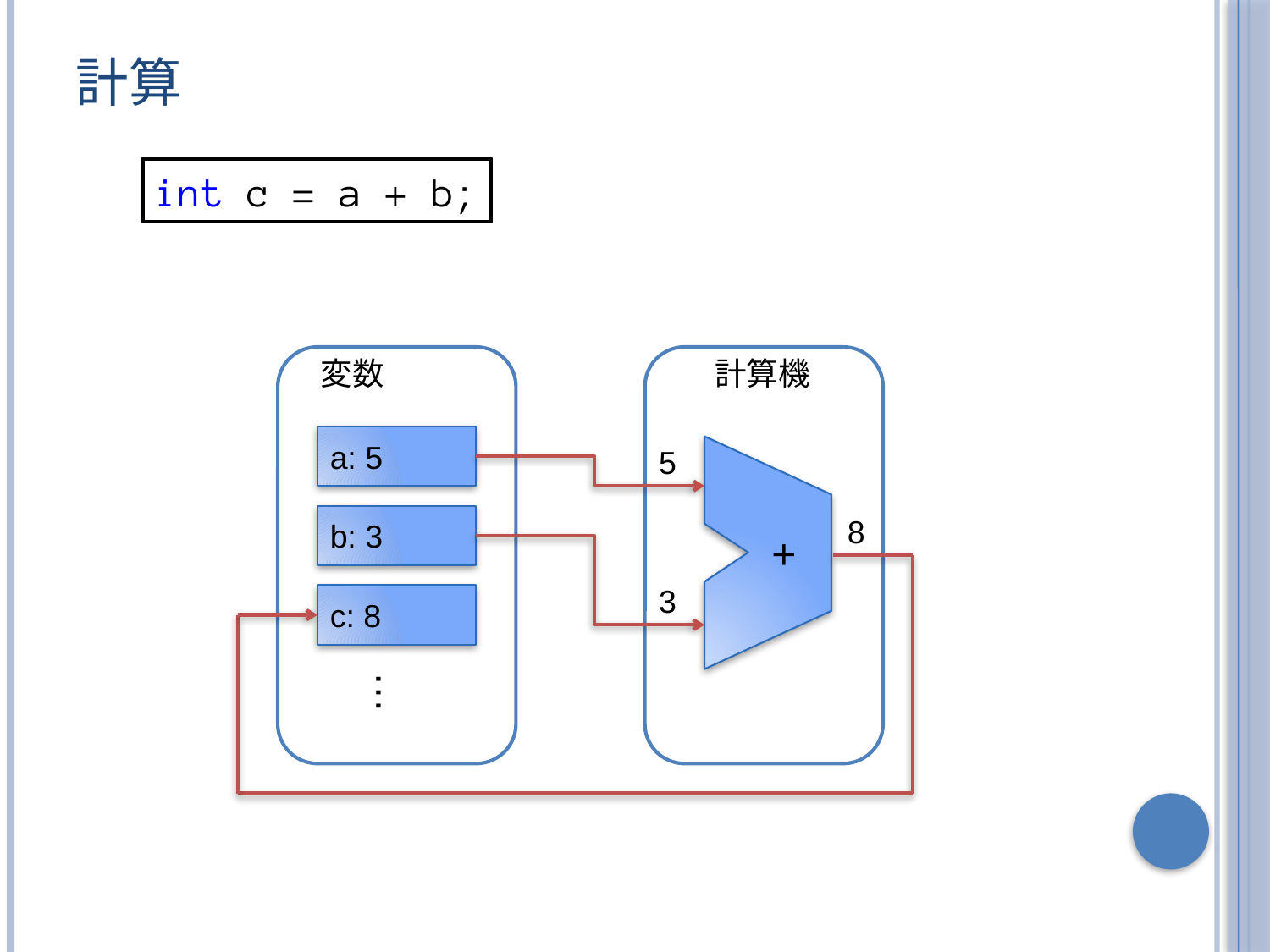

# 計算
int c = a + b;

変数

計算機
a: 5
5

b: 3
8
+
3
c: 8
…